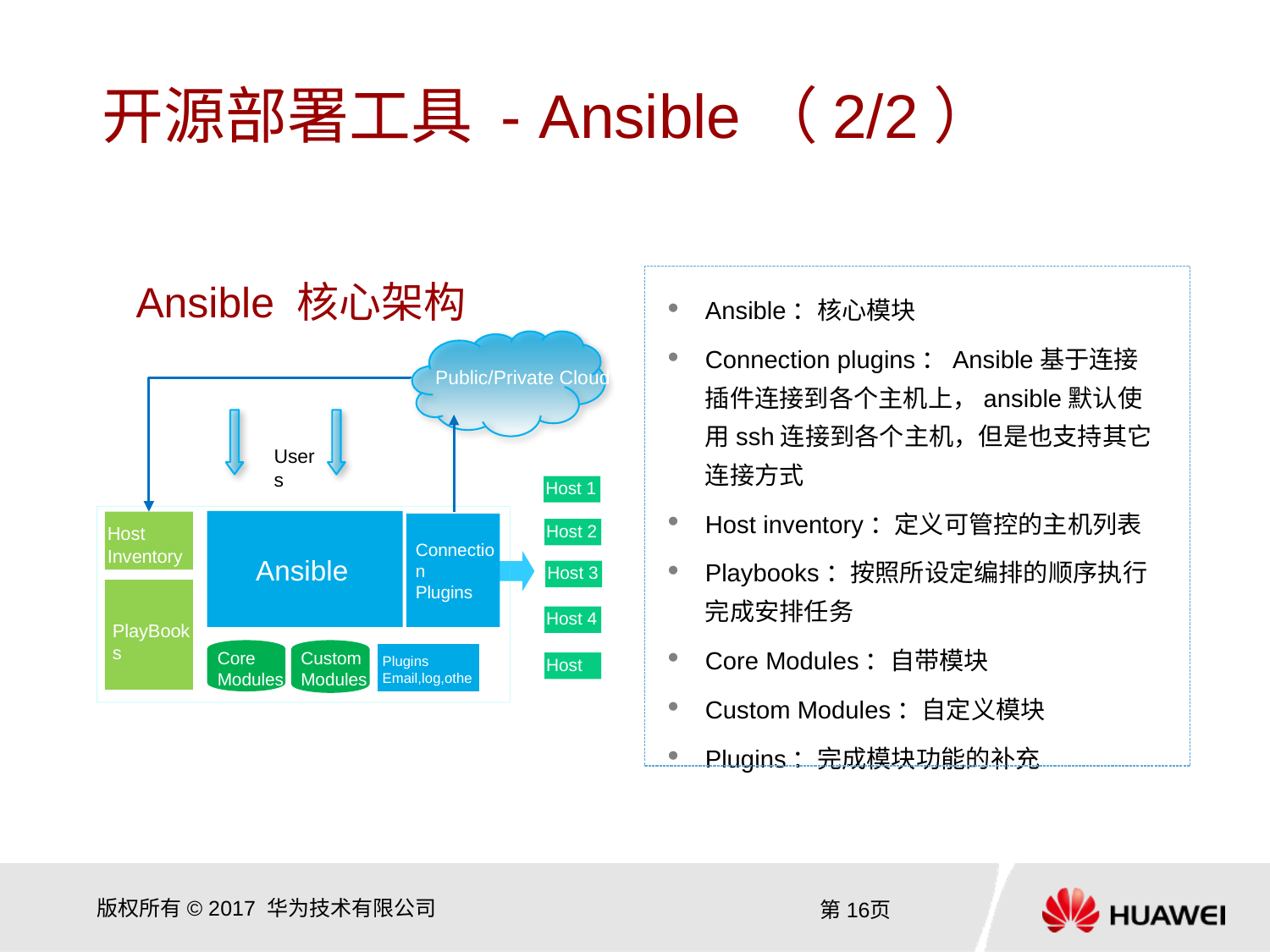

# 开源部署工具 - Ansible（2/2）

Ansible：核心模块
Connection plugins：Ansible基于连接插件连接到各个主机上，ansible默认使用ssh连接到各个主机，但是也支持其它连接方式
Host inventory：定义可管控的主机列表
Playbooks：按照所设定编排的顺序执行完成安排任务
Core Modules：自带模块
Custom Modules：自定义模块
Plugins：完成模块功能的补充
Ansible 核心架构

Public/Private Cloud

Users

Host 1

Host 2
Host
Inventory

Connection
Plugins
Ansible

Host 3

Host 4

PlayBooks

Custom
Modules
Core Modules

Plugins
Email,log,other
Host N